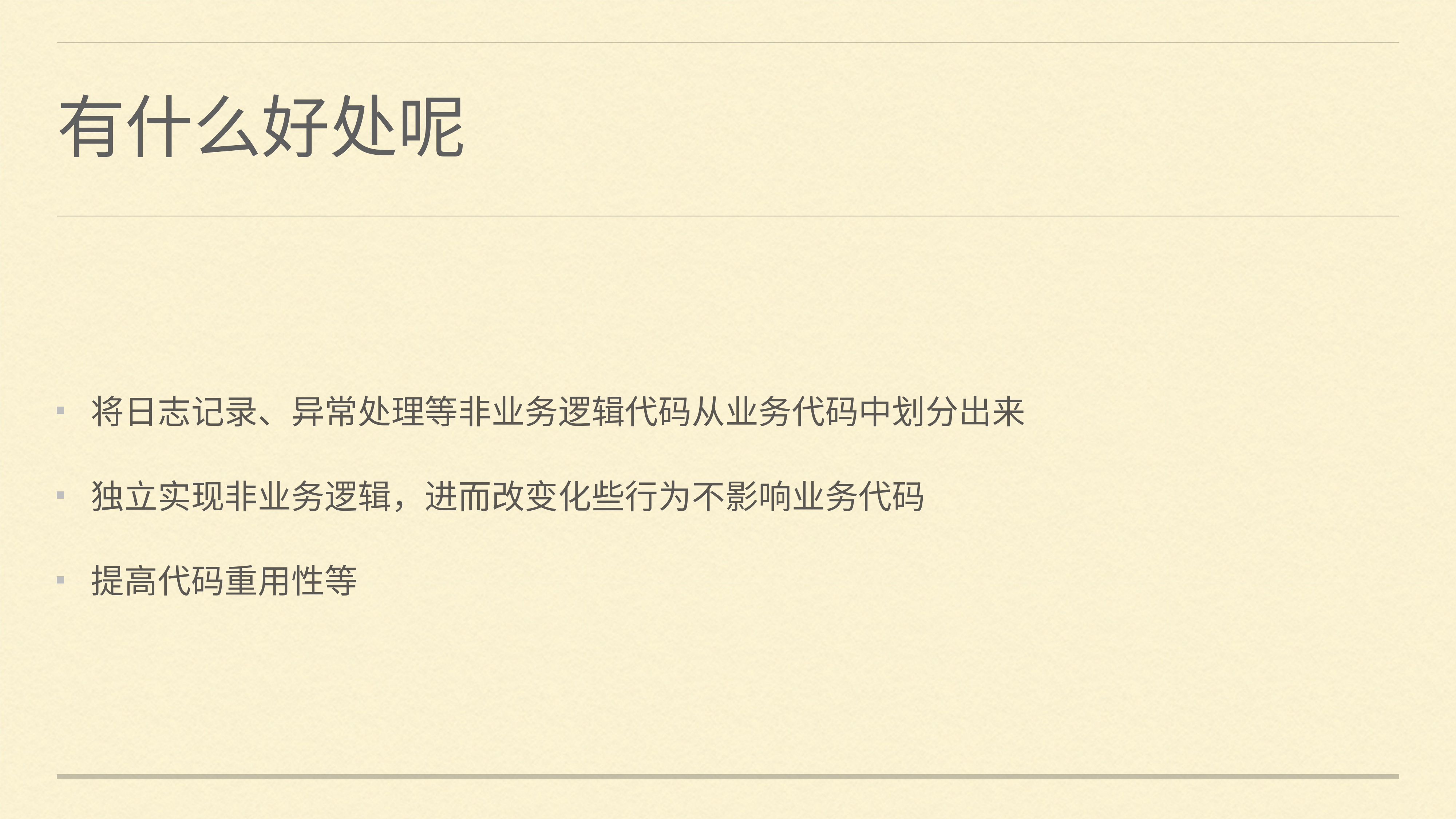

# 有什么好处呢
将日志记录、异常处理等非业务逻辑代码从业务代码中划分出来
独立实现非业务逻辑，进而改变化些行为不影响业务代码
提高代码重用性等